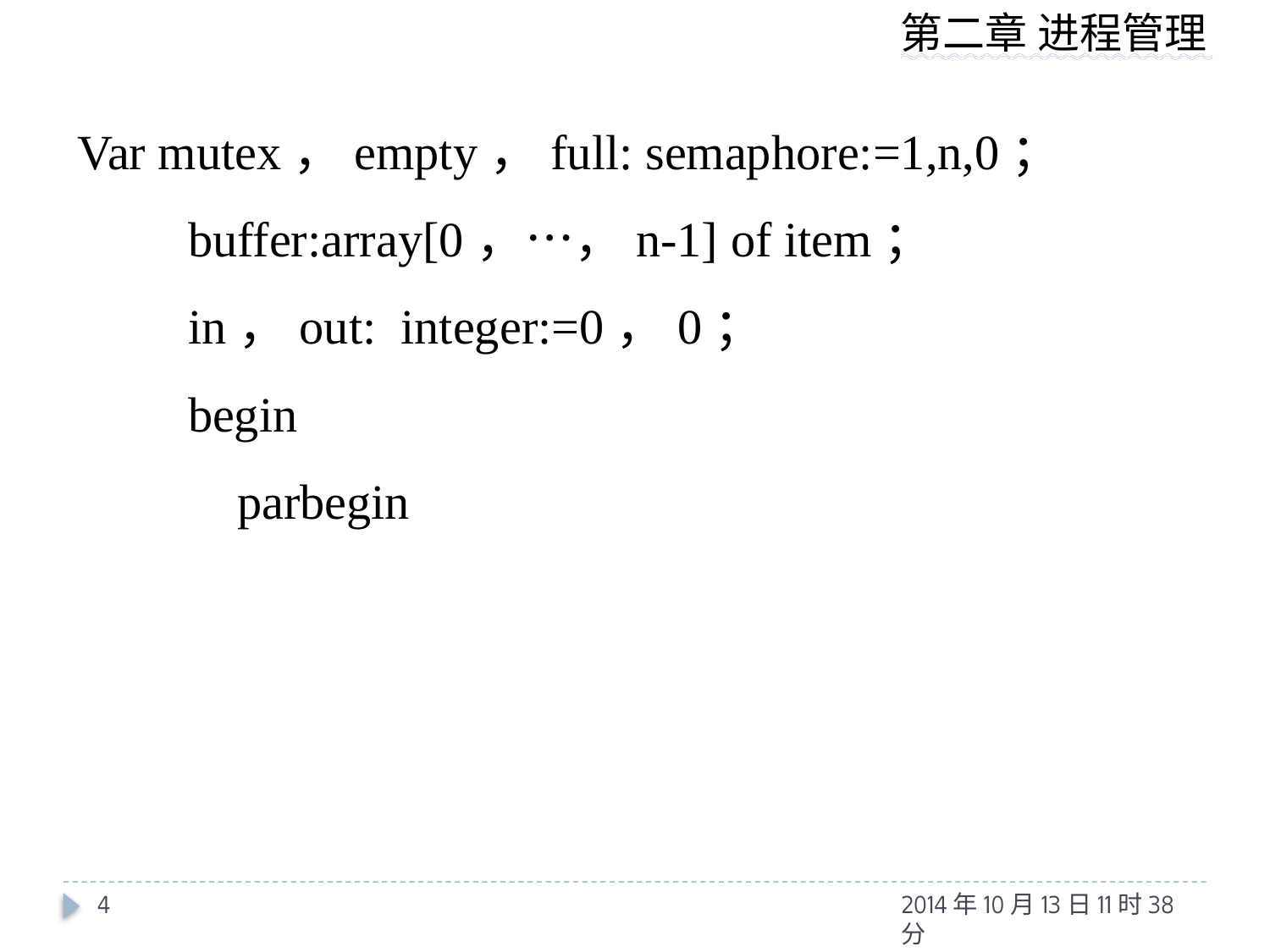

Var mutex，empty，full: semaphore:=1,n,0；
　　buffer:array[0，…，n-1] of item；
　　in，out:  integer:=0，0；
　　begin
　　　parbegin

4
2014年10月13日11时38分